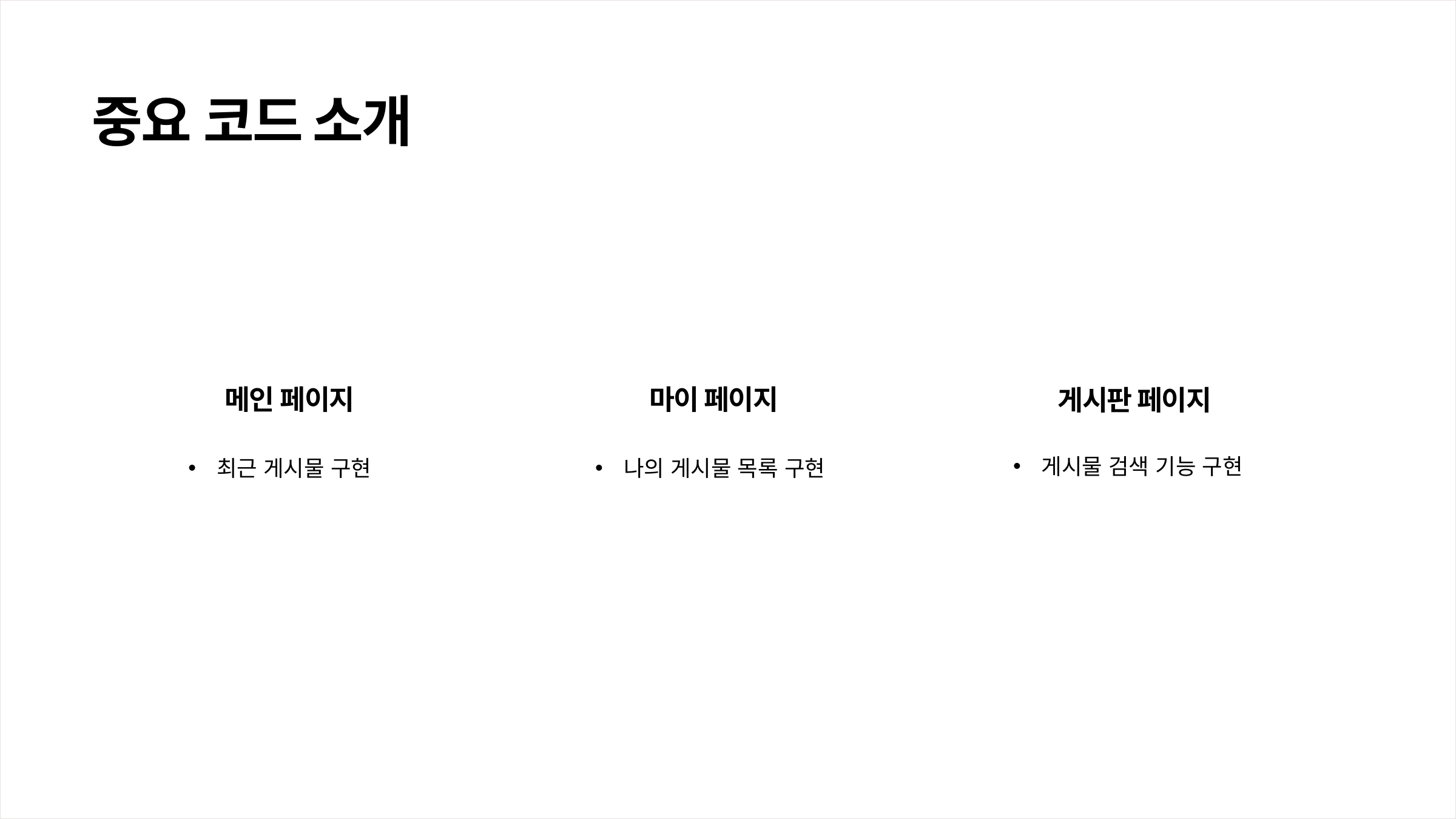

중요 코드 소개
메인 페이지
 마이 페이지
 게시판 페이지
게시물 검색 기능 구현
최근 게시물 구현
나의 게시물 목록 구현